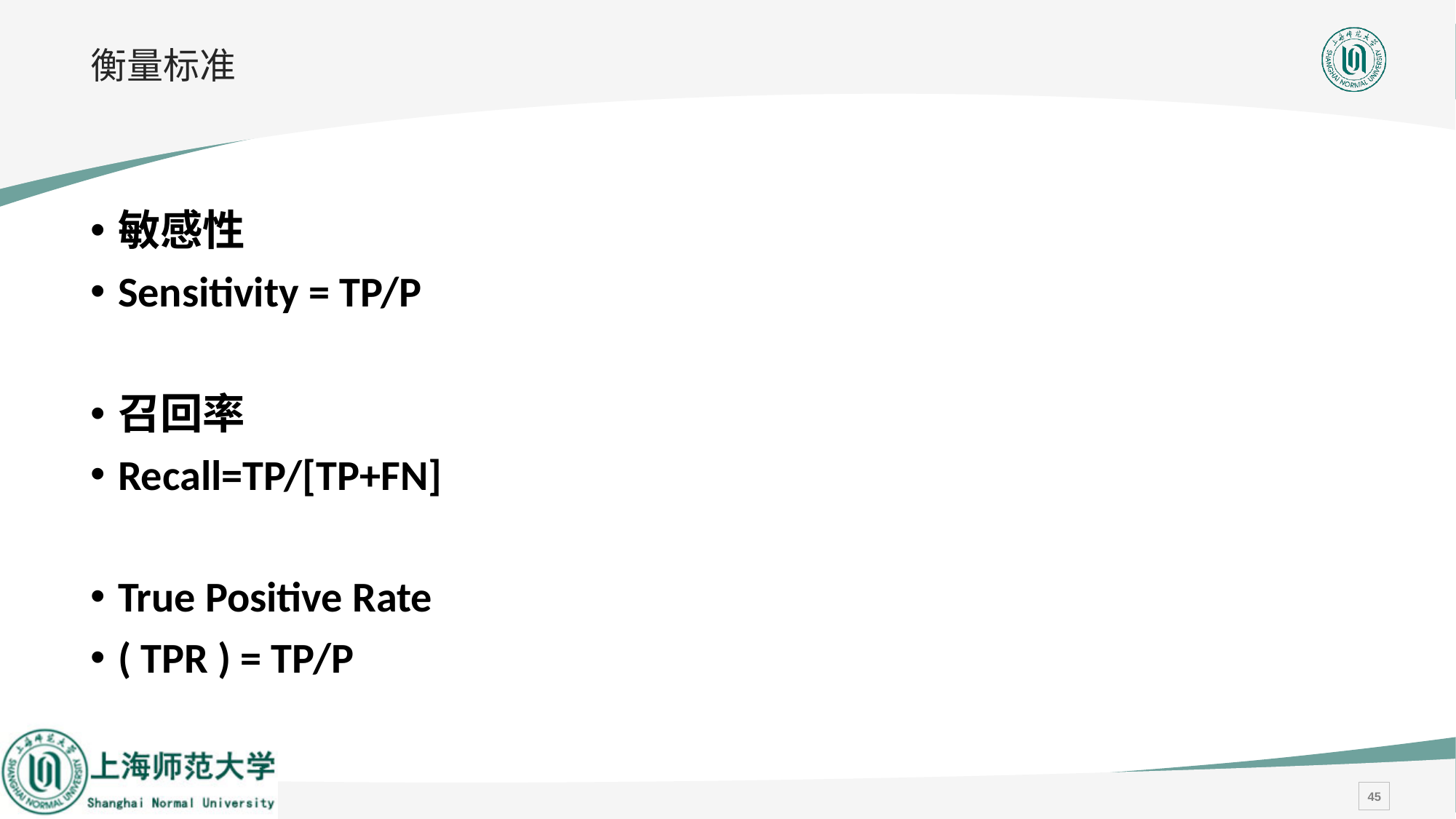

# 衡量标准
敏感性
Sensitivity = TP/P

召回率
Recall=TP/[TP+FN]

True Positive Rate
( TPR ) = TP/P